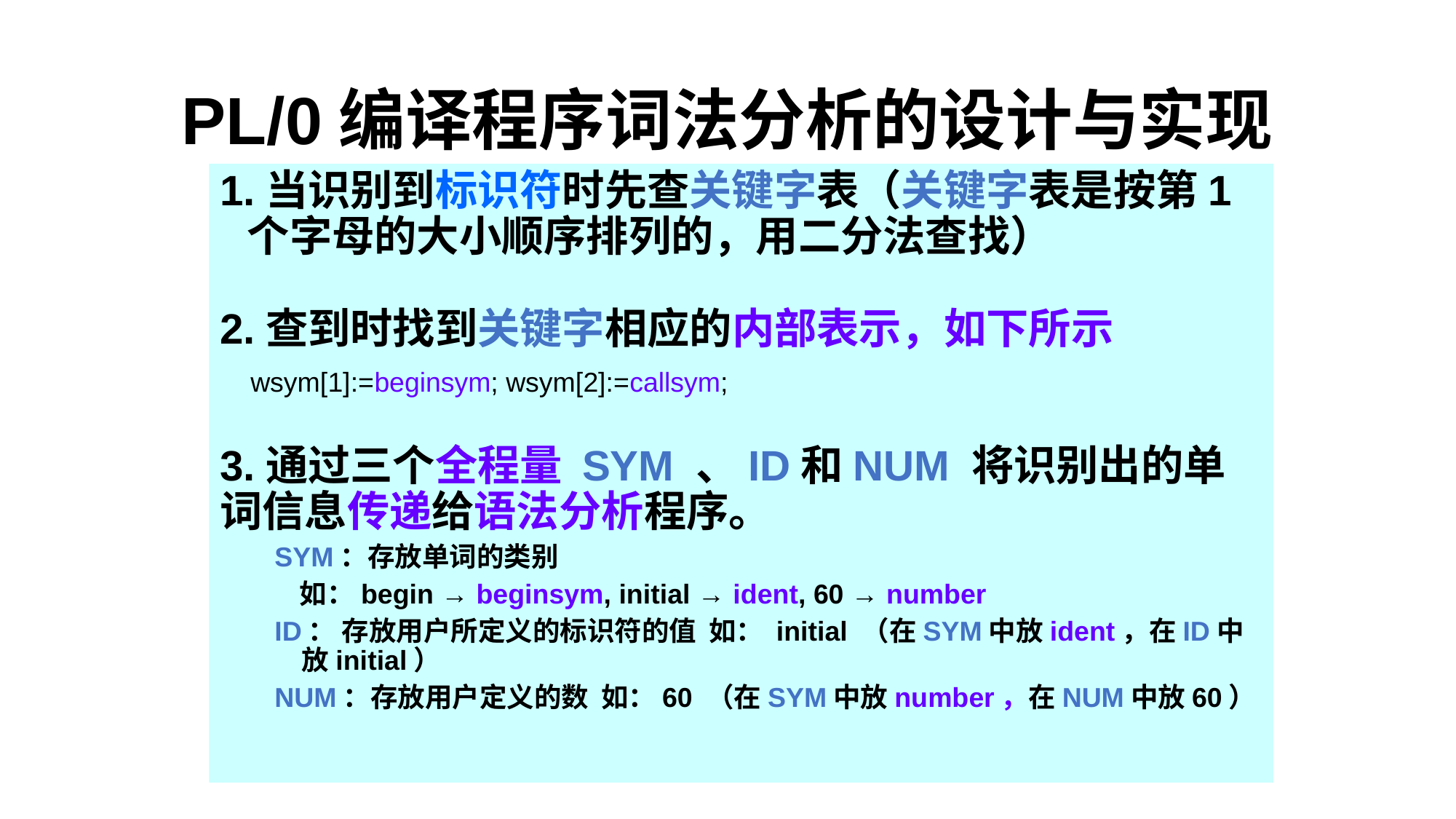

# PL/0编译程序词法分析的设计与实现
1.当识别到标识符时先查关键字表（关键字表是按第1个字母的大小顺序排列的，用二分法查找）

2.查到时找到关键字相应的内部表示，如下所示
    wsym[1]:=beginsym; wsym[2]:=callsym;

3.通过三个全程量 SYM 、ID和NUM 将识别出的单词信息传递给语法分析程序。
SYM：存放单词的类别
   如：begin → beginsym, initial → ident, 60 → number
ID： 存放用户所定义的标识符的值  如： initial （在SYM中放ident，在ID中放initial）
NUM：存放用户定义的数  如：60 （在SYM中放number，在NUM中放60）